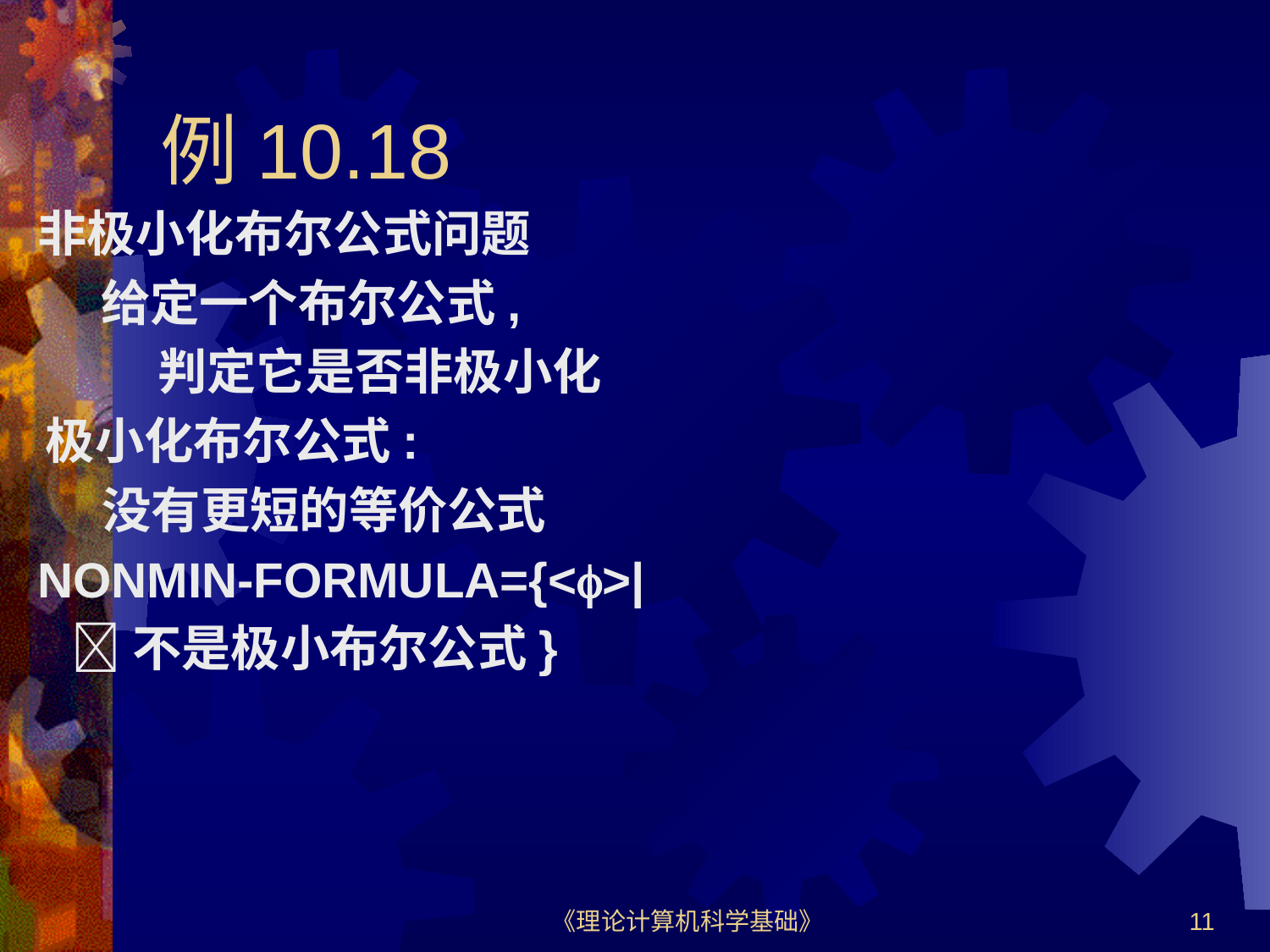

# 例10.18
非极小化布尔公式问题
给定一个布尔公式,
    判定它是否非极小化
极小化布尔公式:
    没有更短的等价公式
NONMIN-FORMULA={<φ>|
   φ不是极小布尔公式}
《理论计算机科学基础》
11